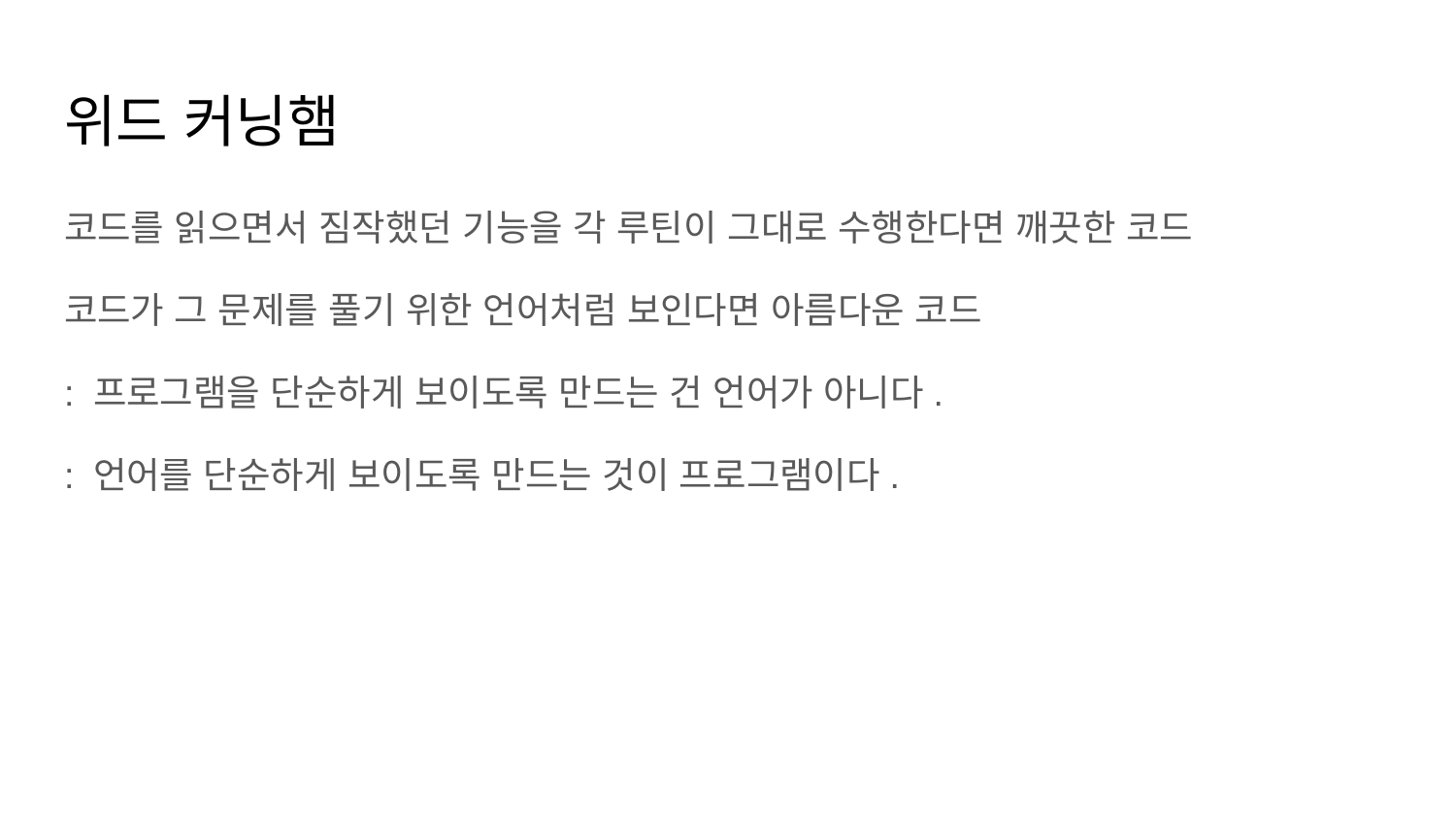

# 위드 커닝햄
코드를 읽으면서 짐작했던 기능을 각 루틴이 그대로 수행한다면 깨끗한 코드
코드가 그 문제를 풀기 위한 언어처럼 보인다면 아름다운 코드
: 프로그램을 단순하게 보이도록 만드는 건 언어가 아니다.
: 언어를 단순하게 보이도록 만드는 것이 프로그램이다.